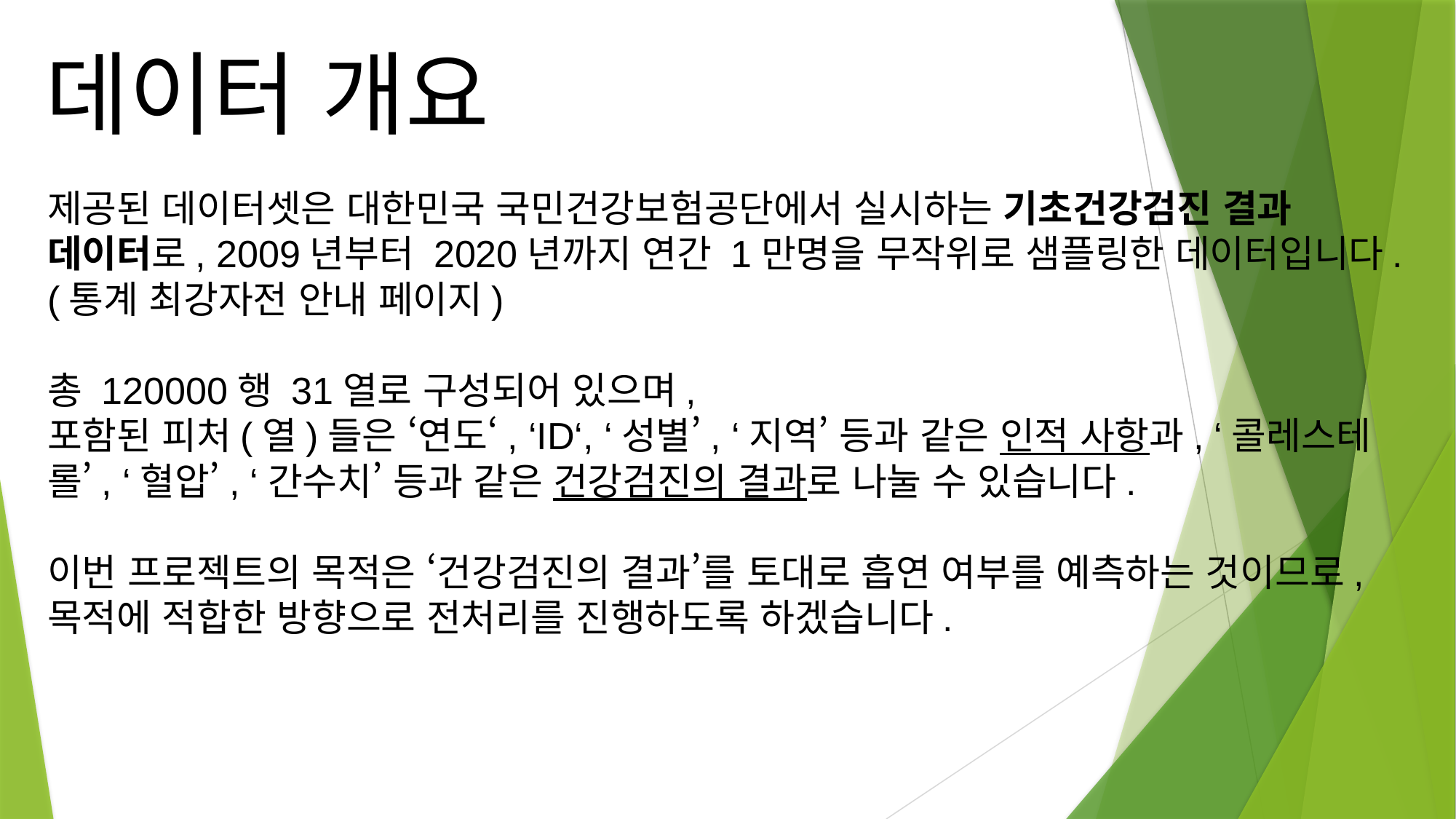

데이터 개요
제공된 데이터셋은 대한민국 국민건강보험공단에서 실시하는 기초건강검진 결과 데이터로, 2009년부터 2020년까지 연간 1만명을 무작위로 샘플링한 데이터입니다.
(통계 최강자전 안내 페이지)

총 120000행 31열로 구성되어 있으며,
포함된 피처(열)들은 ‘연도‘, ‘ID‘, ‘성별’, ‘지역’ 등과 같은 인적 사항과, ‘콜레스테롤’, ‘혈압’, ‘간수치’ 등과 같은 건강검진의 결과로 나눌 수 있습니다.

이번 프로젝트의 목적은 ‘건강검진의 결과’를 토대로 흡연 여부를 예측하는 것이므로,
목적에 적합한 방향으로 전처리를 진행하도록 하겠습니다.